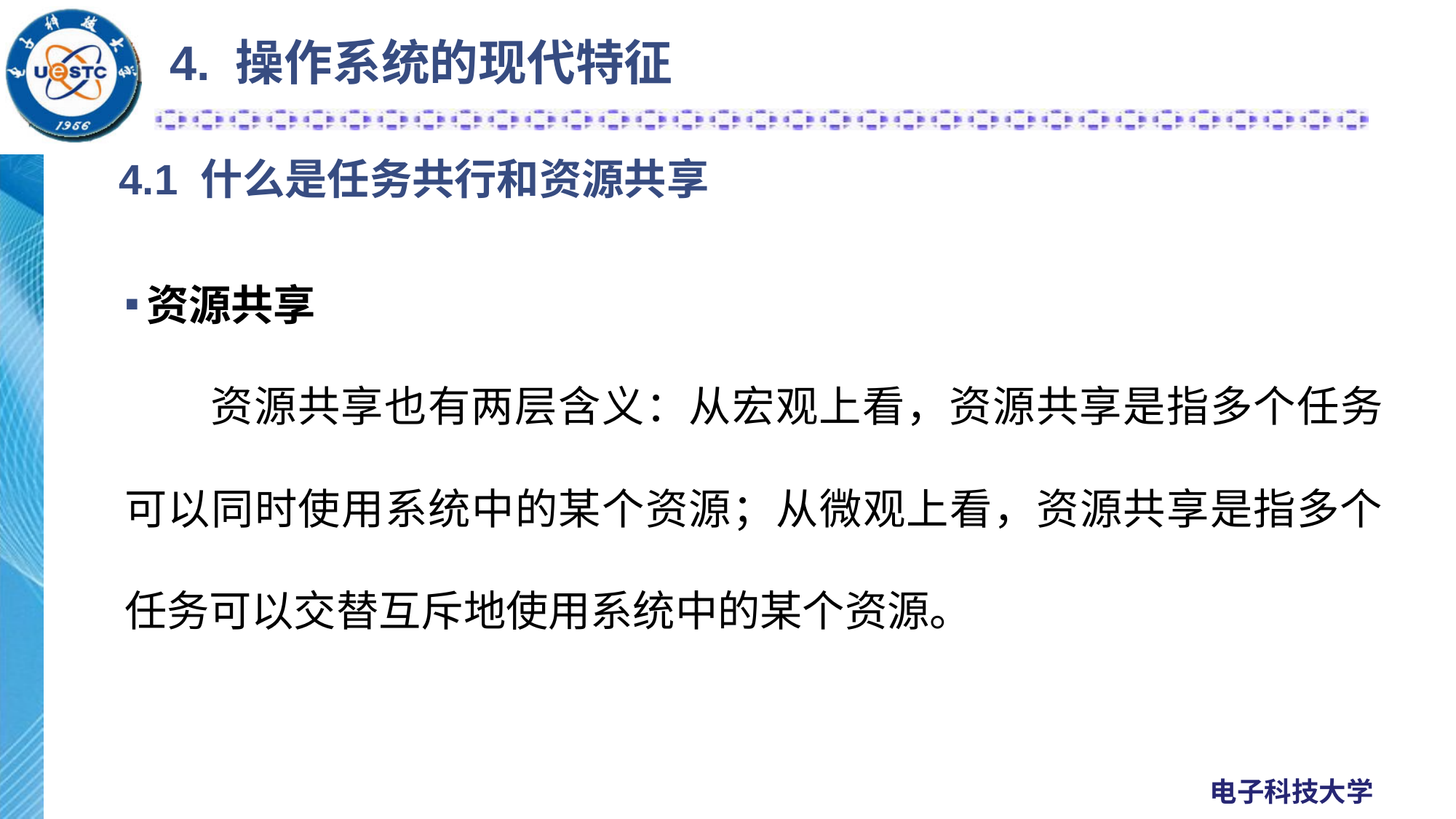

4. 操作系统的现代特征
# 4.1 什么是任务共行和资源共享
资源共享
       资源共享也有两层含义：从宏观上看，资源共享是指多个任务可以同时使用系统中的某个资源；从微观上看，资源共享是指多个任务可以交替互斥地使用系统中的某个资源。